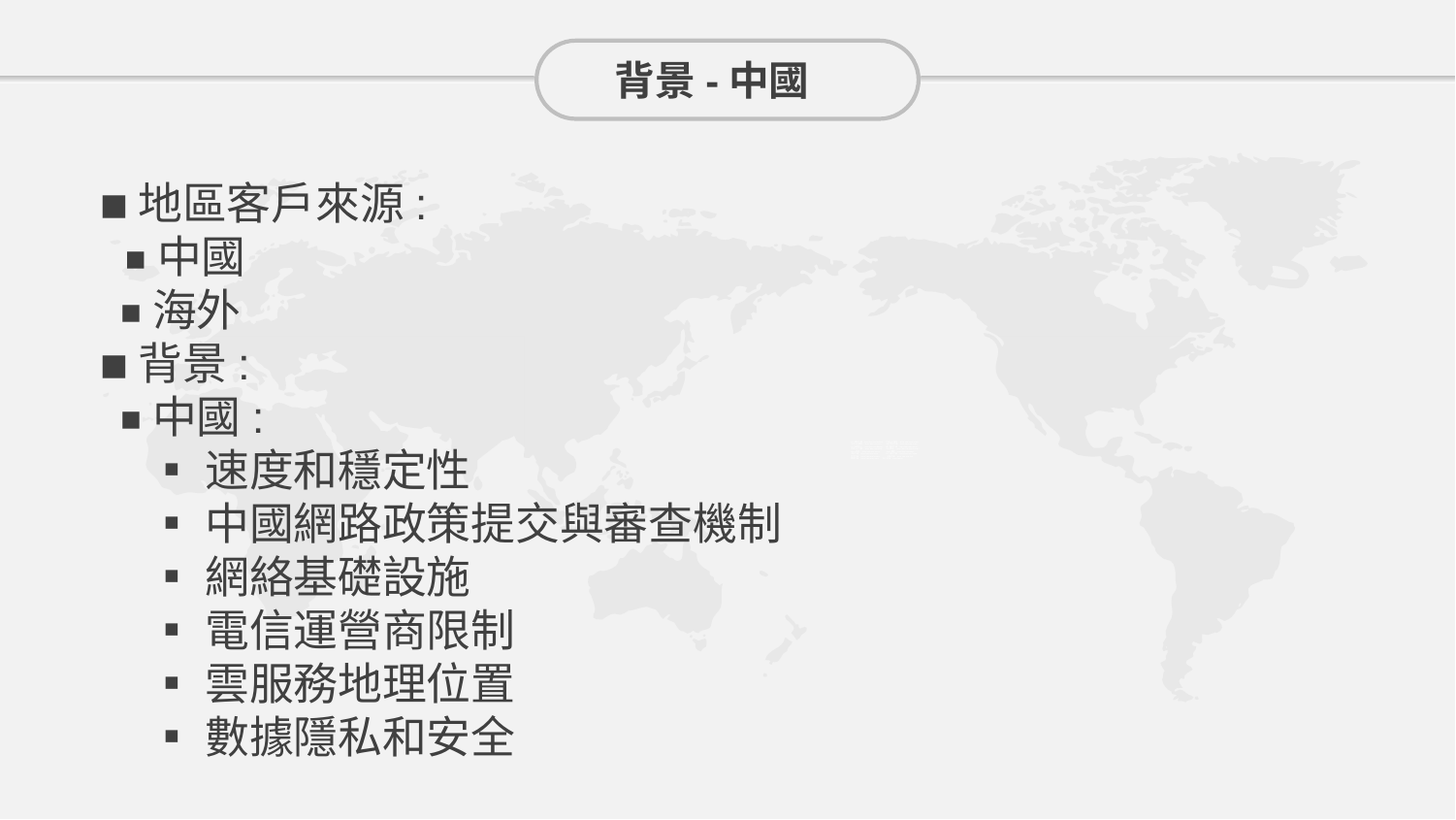

背景-中國

◼️️地區客戶來源:
  ◾中國
  ◾海外
◼️背景:
  ◾中國:
     ▪️速度和穩定性
     ▪中國網路政策提交與審查機制
     ▪網絡基礎設施
     ▪電信運營商限制
     ▪雲服務地理位置
     ▪數據隱私和安全